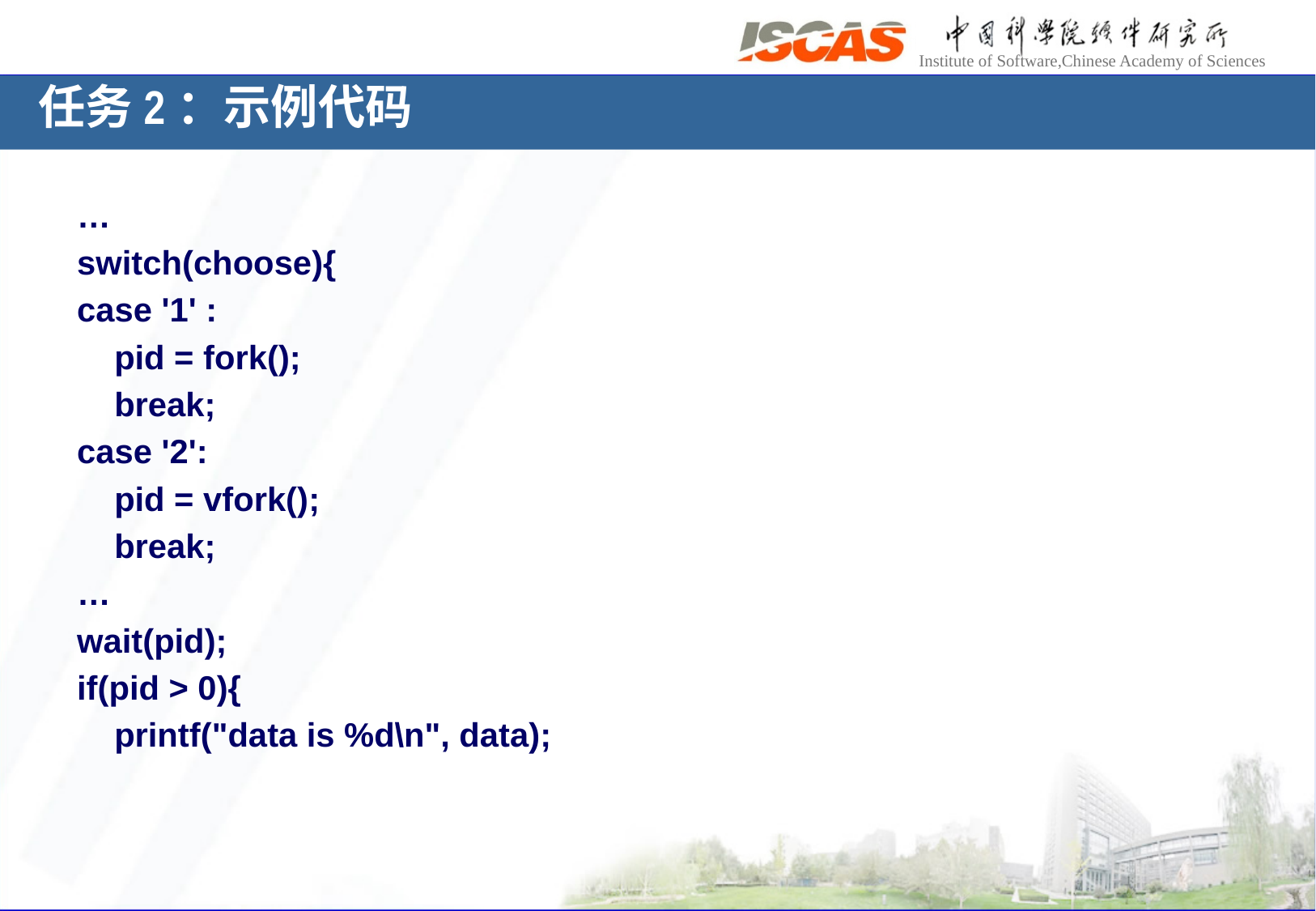

# 任务2：示例代码
…
switch(choose){
case '1' :
    pid = fork();
    break;
case '2':
    pid = vfork();
    break;
…
wait(pid);
if(pid > 0){
    printf("data is %d\n", data);